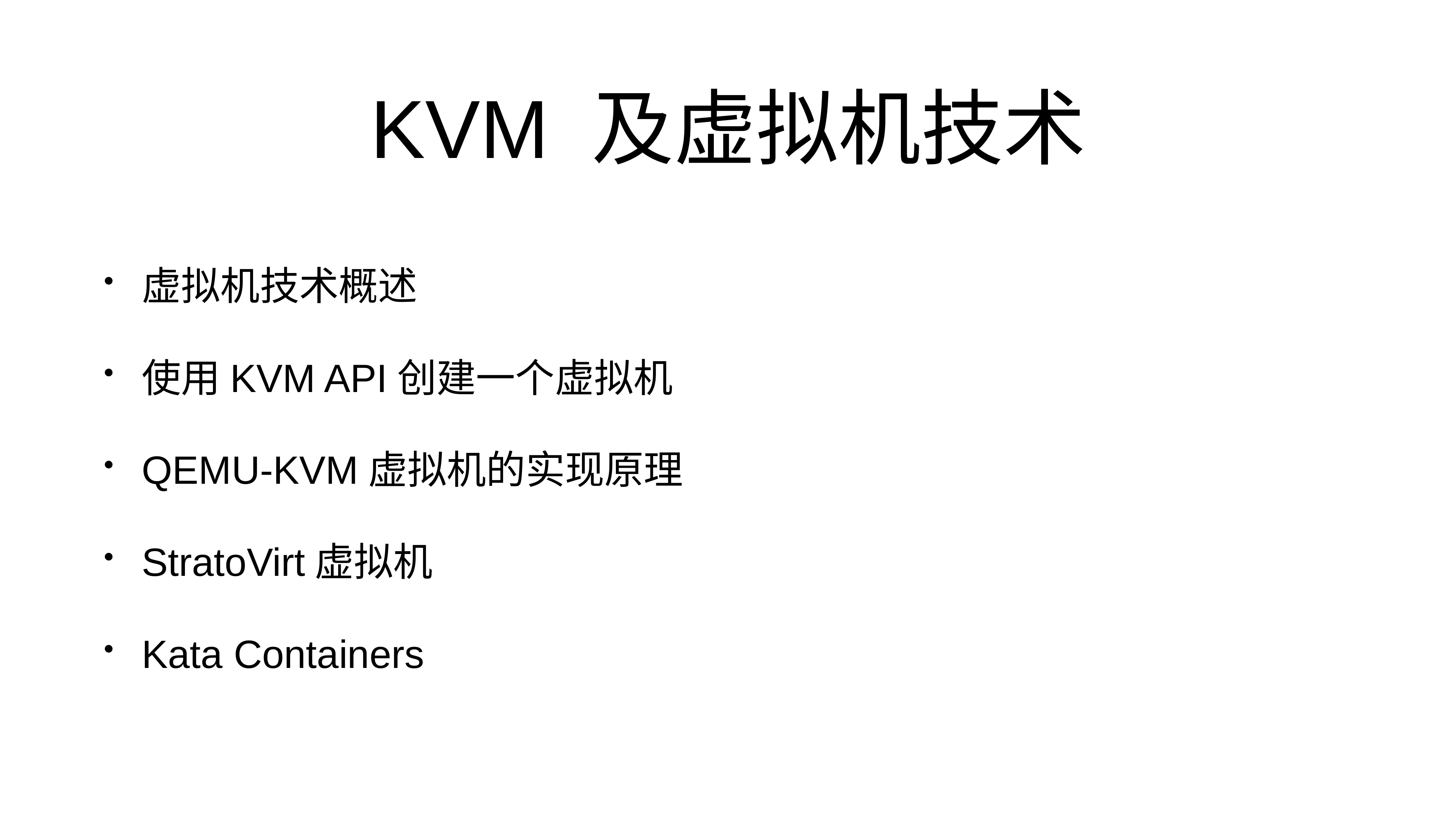

# KVM 及虚拟机技术
虚拟机技术概述
使用KVM API创建一个虚拟机
QEMU-KVM虚拟机的实现原理
StratoVirt虚拟机
Kata Containers